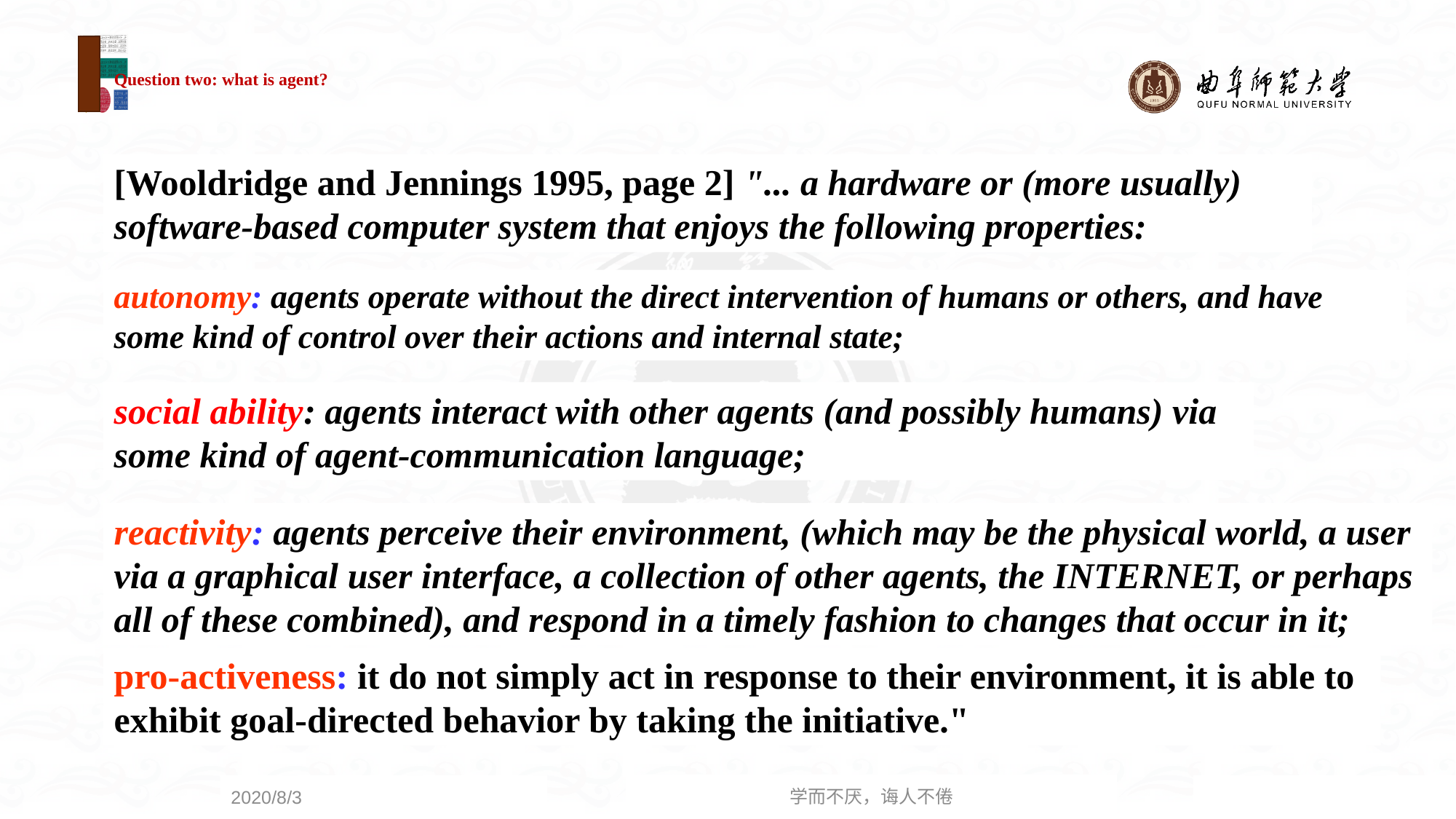

# Question two: what is agent?
[Wooldridge and Jennings 1995, page 2] "... a hardware or (more usually) software-based computer system that enjoys the following properties:
autonomy: agents operate without the direct intervention of humans or others, and have some kind of control over their actions and internal state;
social ability: agents interact with other agents (and possibly humans) via some kind of agent-communication language;
reactivity: agents perceive their environment, (which may be the physical world, a user via a graphical user interface, a collection of other agents, the INTERNET, or perhaps all of these combined), and respond in a timely fashion to changes that occur in it;
pro-activeness: it do not simply act in response to their environment, it is able to exhibit goal-directed behavior by taking the initiative."
学而不厌，诲人不倦
7
2020/8/3